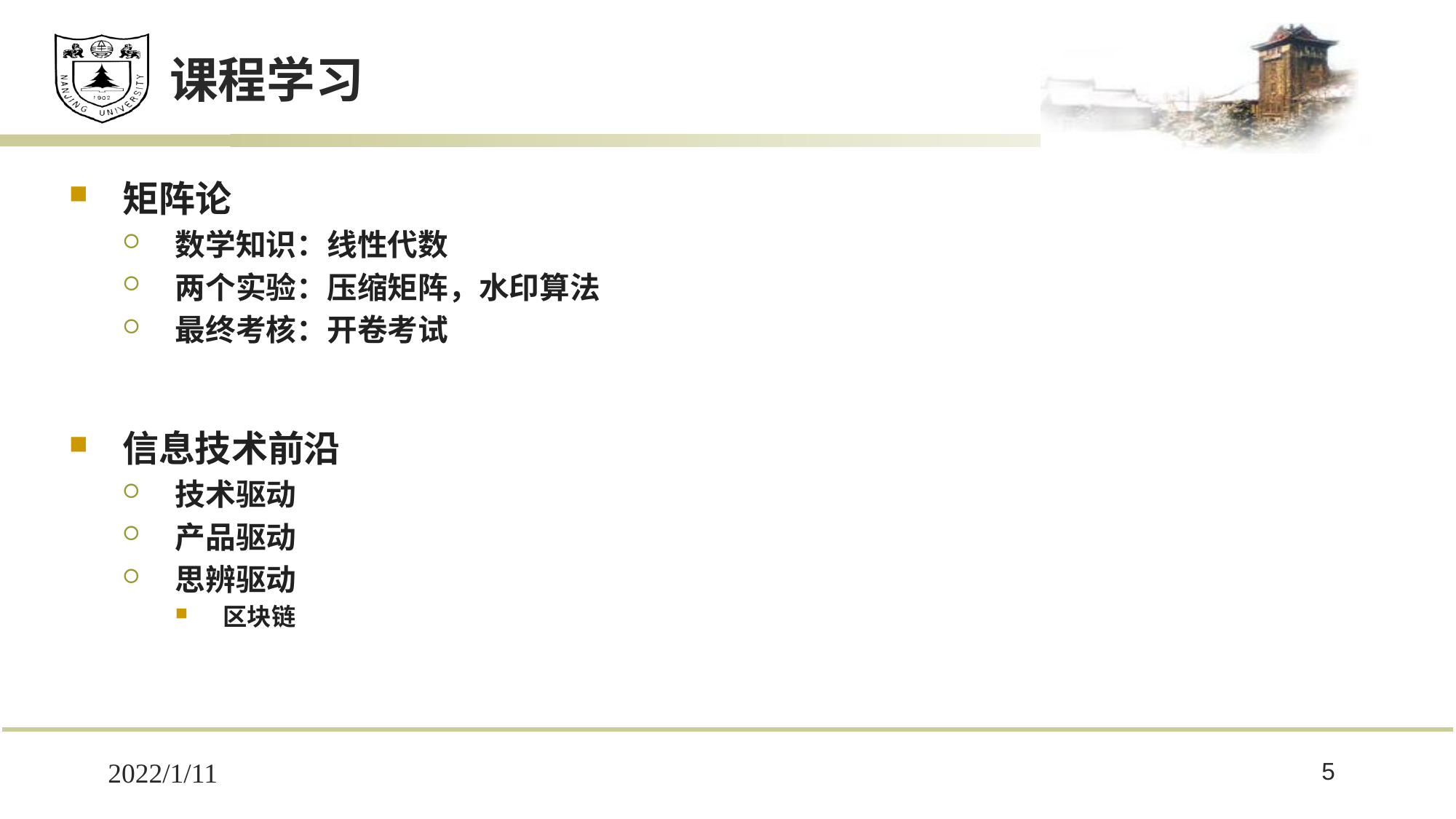

# 课程学习
矩阵论
数学知识：线性代数
两个实验：压缩矩阵，水印算法
最终考核：开卷考试

信息技术前沿
技术驱动
产品驱动
思辨驱动
区块链
2022/1/11
5